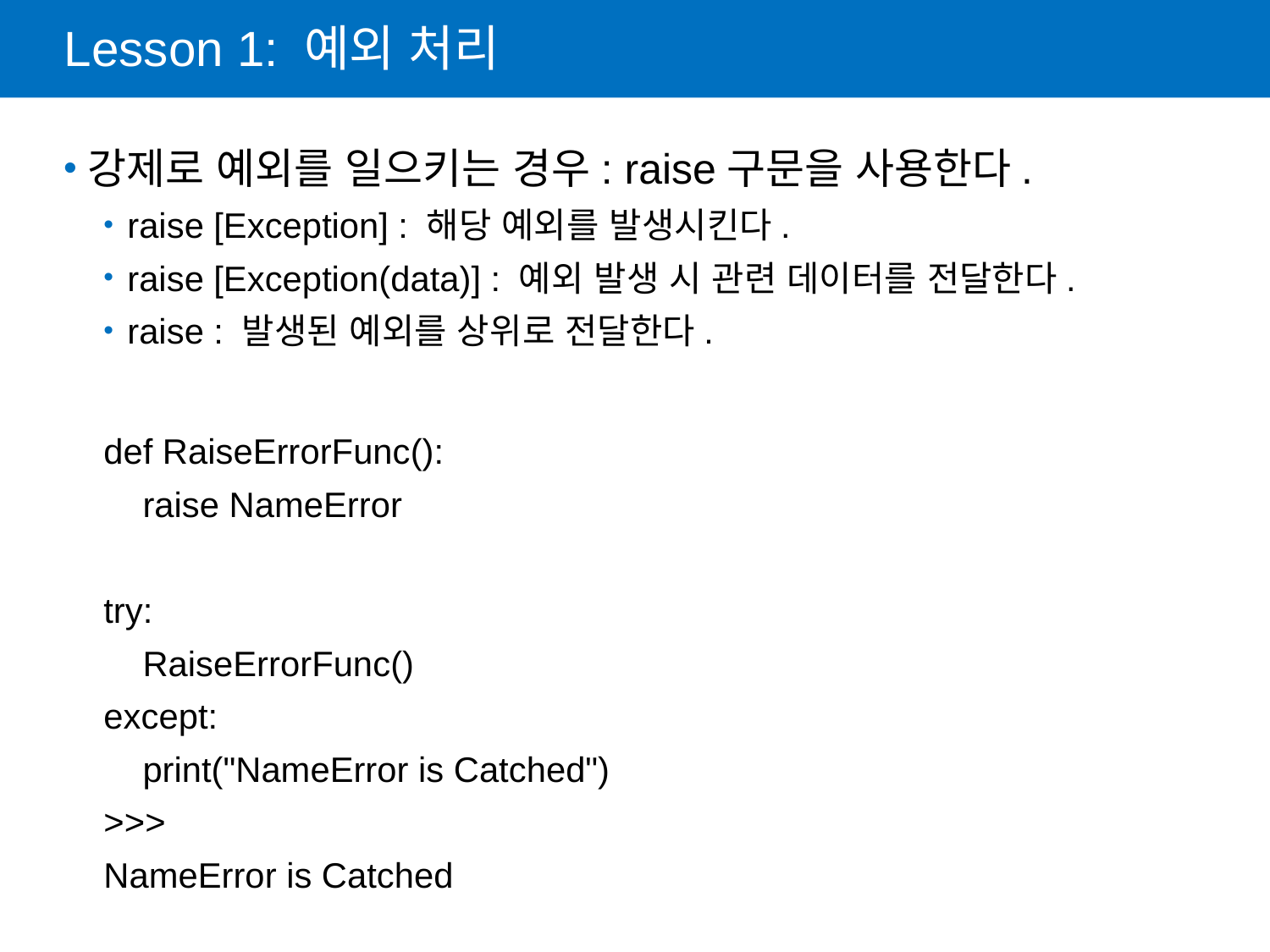

# Lesson 1: 예외 처리
강제로 예외를 일으키는 경우: raise구문을 사용한다.
raise [Exception] : 해당 예외를 발생시킨다.
raise [Exception(data)] : 예외 발생 시 관련 데이터를 전달한다.
raise : 발생된 예외를 상위로 전달한다.

def RaiseErrorFunc():
    raise NameError

try:
    RaiseErrorFunc()
except:
    print("NameError is Catched")
>>>
NameError is Catched